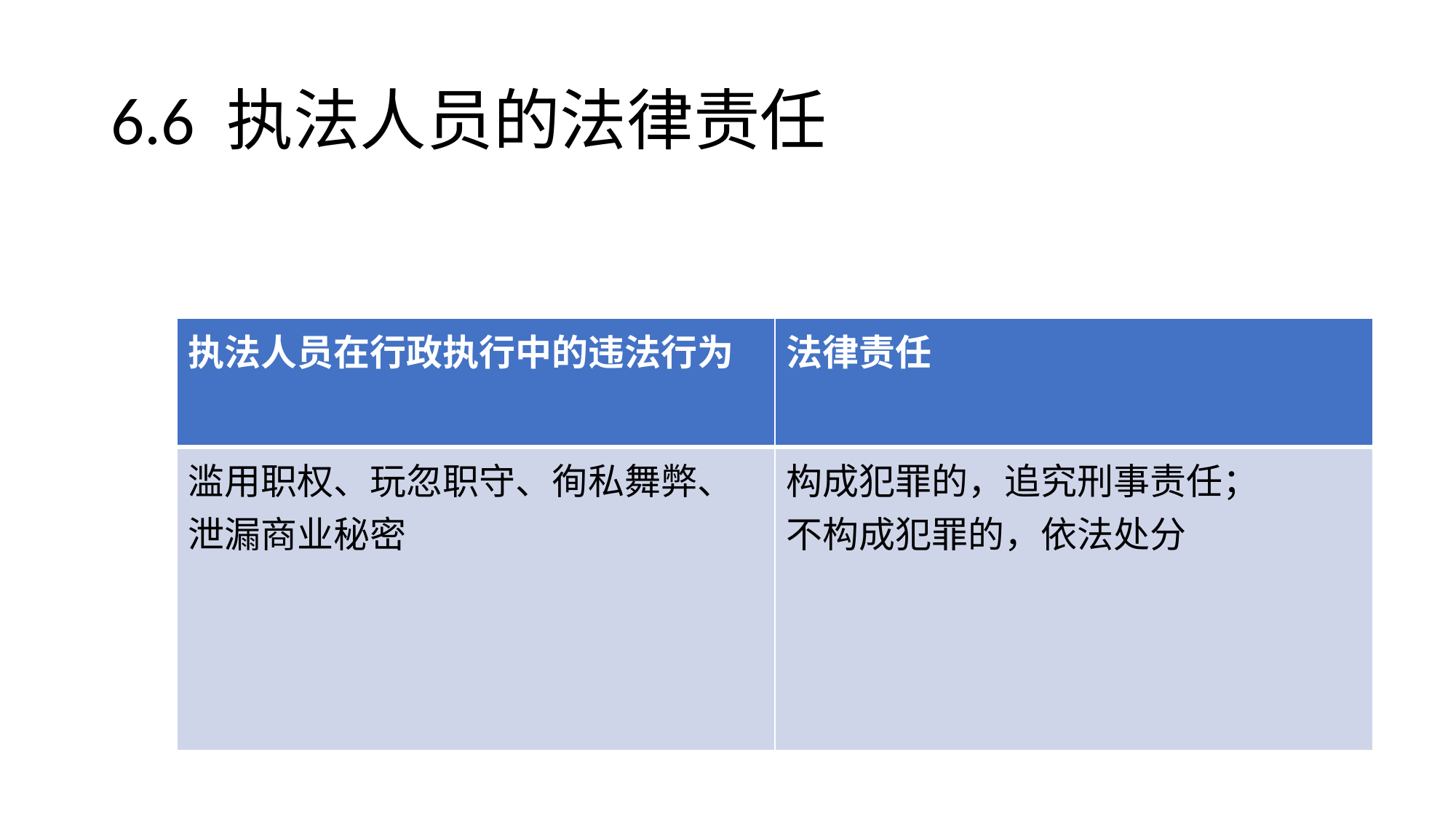

# 6.6 执法人员的法律责任
| 执法人员在行政执行中的违法行为 | 法律责任 |
| --- | --- |
| 滥用职权、玩忽职守、徇私舞弊、泄漏商业秘密 | 构成犯罪的，追究刑事责任； 不构成犯罪的，依法处分 |